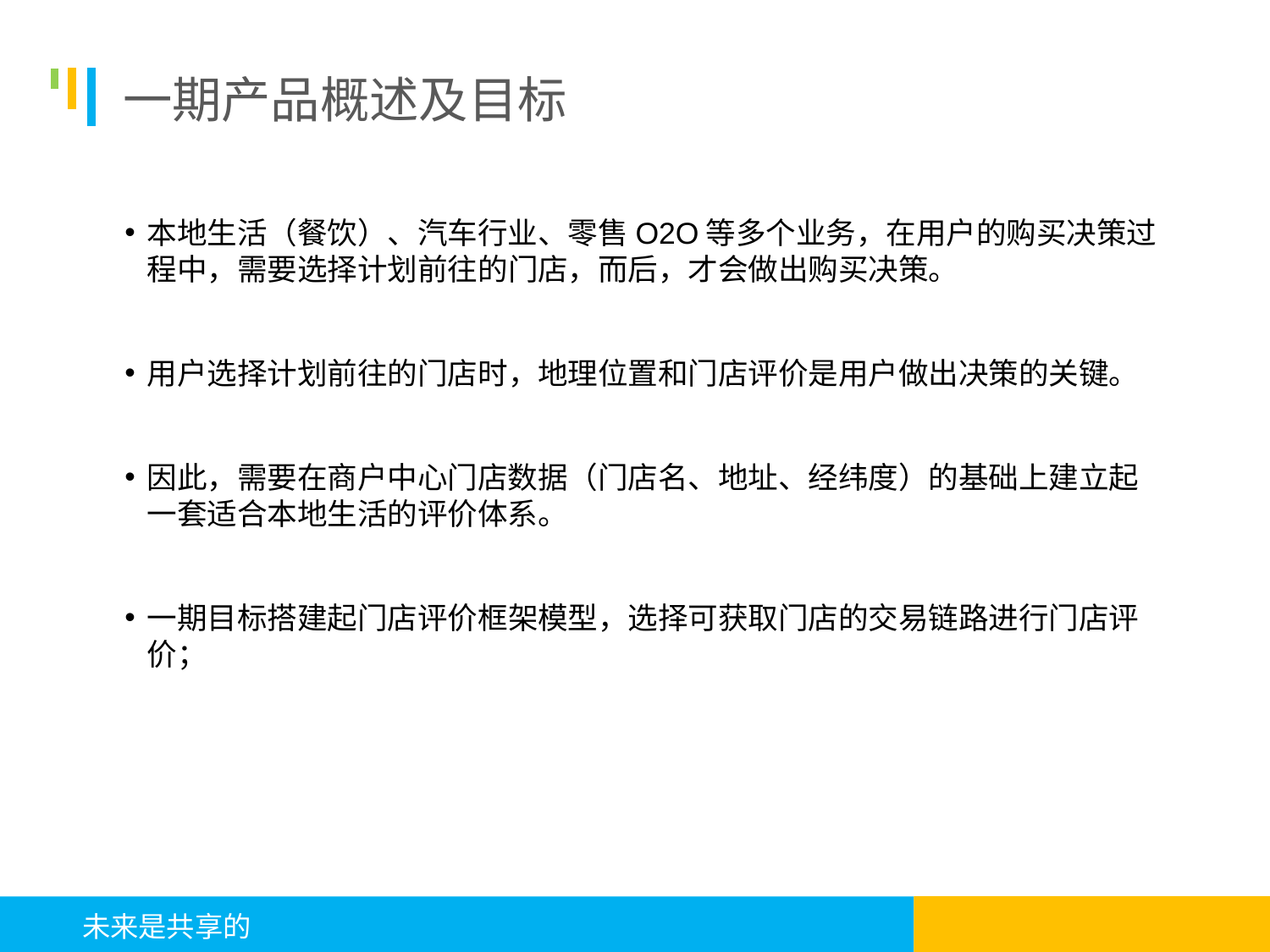

# 一期产品概述及目标

本地生活（餐饮）、汽车行业、零售O2O等多个业务，在用户的购买决策过程中，需要选择计划前往的门店，而后，才会做出购买决策。

用户选择计划前往的门店时，地理位置和门店评价是用户做出决策的关键。

因此，需要在商户中心门店数据（门店名、地址、经纬度）的基础上建立起一套适合本地生活的评价体系。

一期目标搭建起门店评价框架模型，选择可获取门店的交易链路进行门店评价；

            未来是共享的